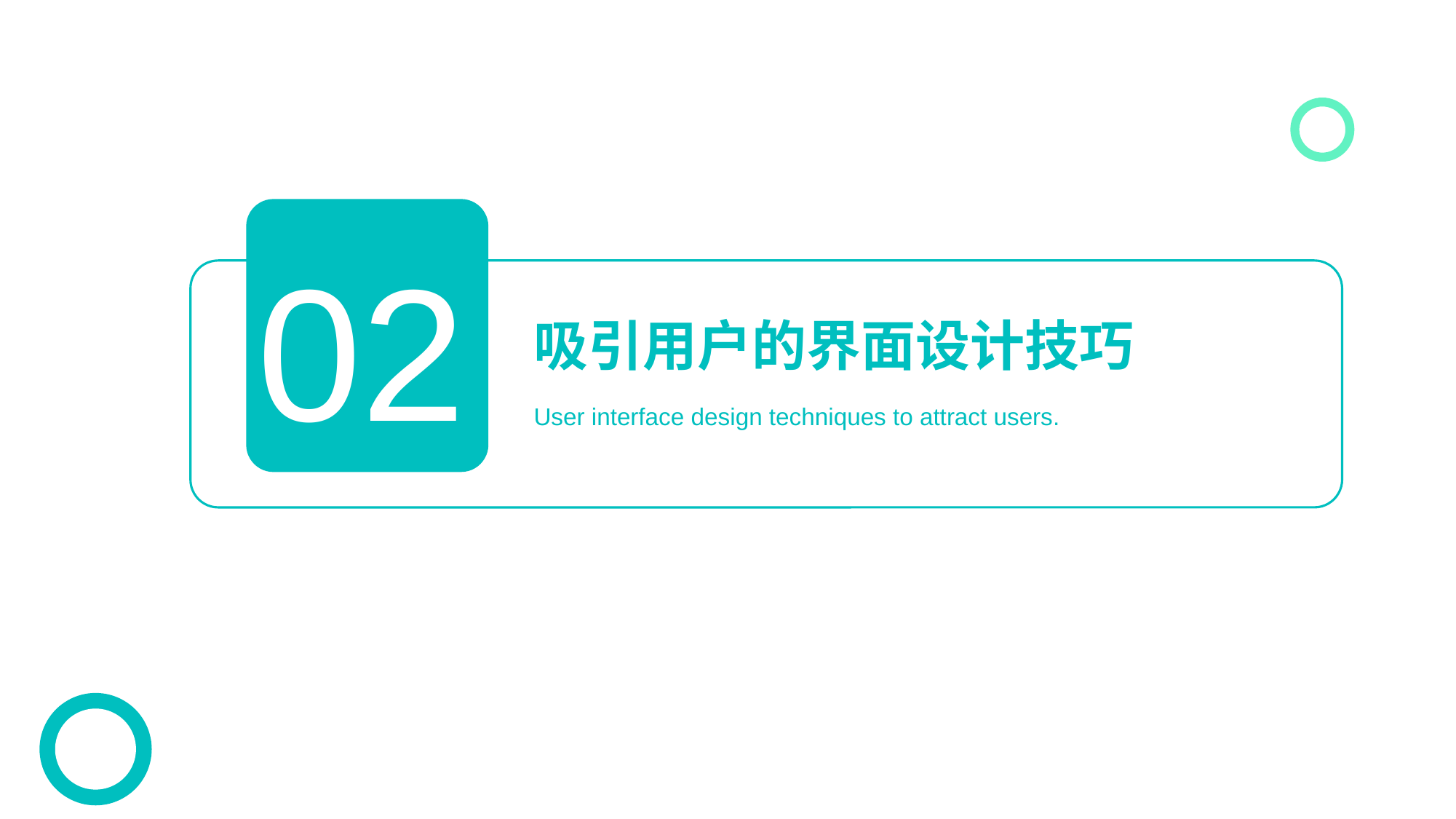

02

吸引用户的界面设计技巧
User interface design techniques to attract users.